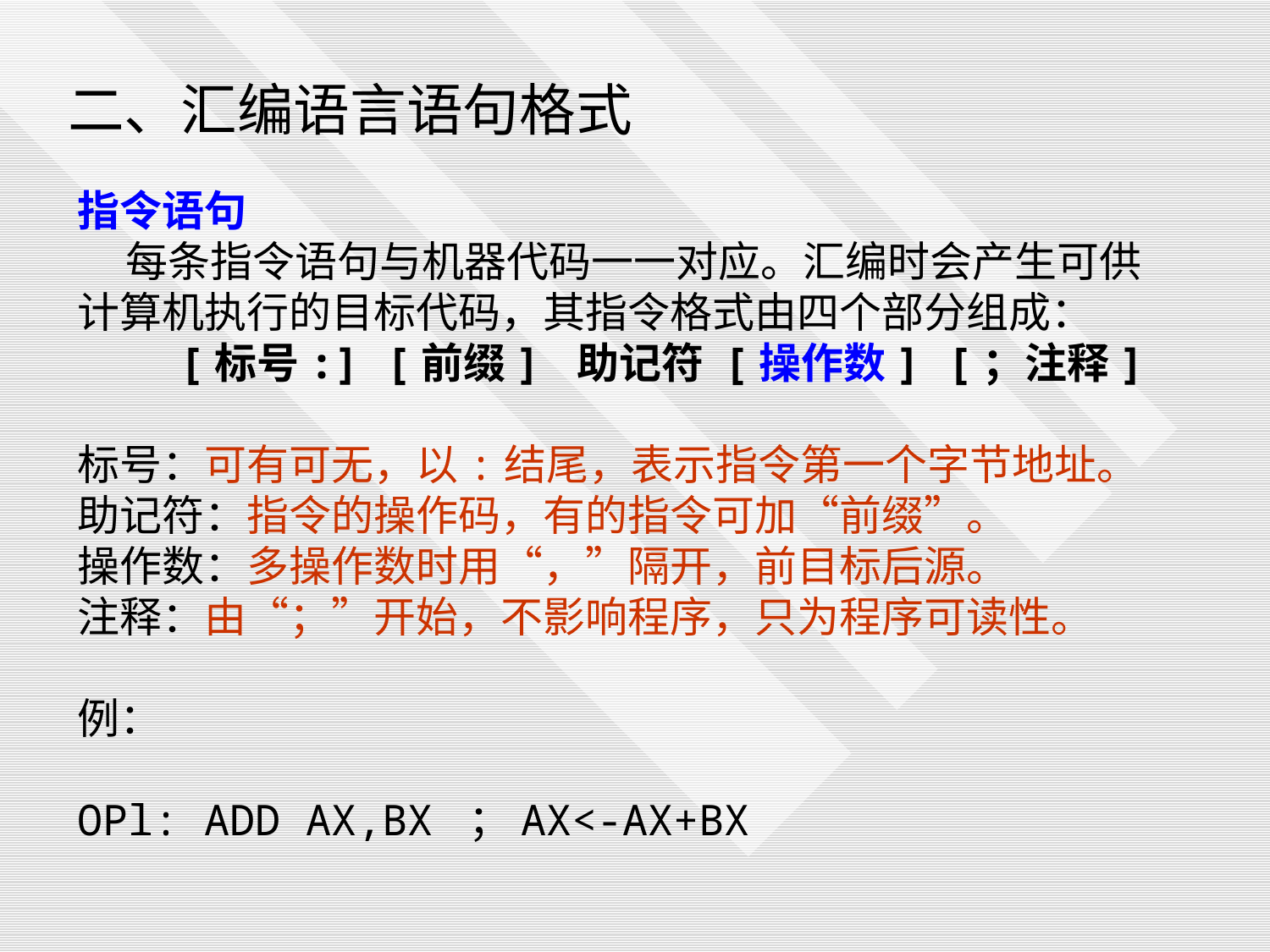

二、汇编语言语句格式
指令语句
    每条指令语句与机器代码一一对应。汇编时会产生可供计算机执行的目标代码，其指令格式由四个部分组成：
    [标号:] [前缀] 助记符 [操作数] [；注释]

标号：可有可无，以:结尾，表示指令第一个字节地址。
助记符：指令的操作码，有的指令可加“前缀”。
操作数：多操作数时用“，”隔开，前目标后源。
注释：由“；”开始，不影响程序，只为程序可读性。

例：

OPl: ADD AX,BX ；AX<-AX+BX